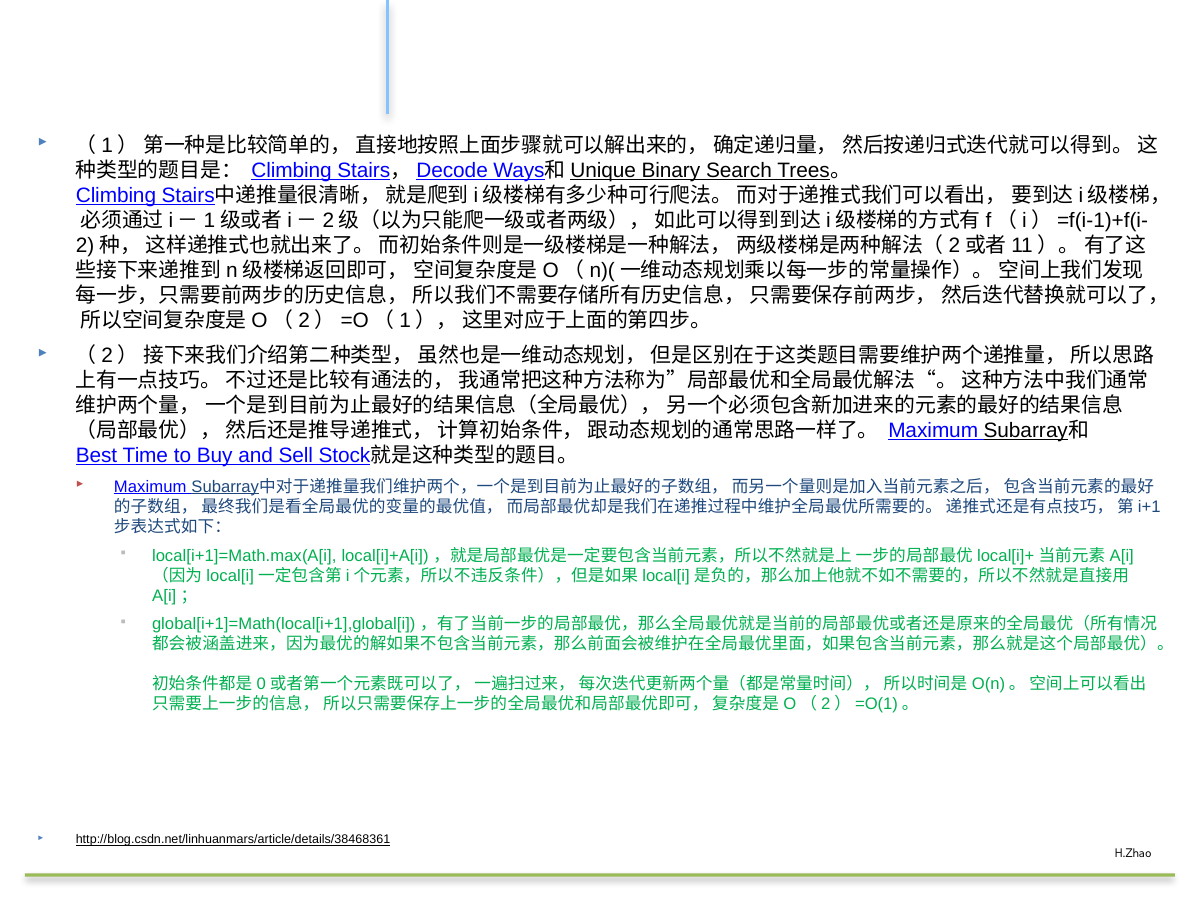

#

（1） 第一种是比较简单的， 直接地按照上面步骤就可以解出来的， 确定递归量， 然后按递归式迭代就可以得到。 这种类型的题目是： Climbing Stairs，Decode Ways和Unique Binary Search Trees。 
Climbing Stairs中递推量很清晰， 就是爬到i级楼梯有多少种可行爬法。 而对于递推式我们可以看出， 要到达i级楼梯， 必须通过i－1级或者i－2级（以为只能爬一级或者两级）， 如此可以得到到达i级楼梯的方式有f（i）=f(i-1)+f(i-2)种， 这样递推式也就出来了。 而初始条件则是一级楼梯是一种解法， 两级楼梯是两种解法（2或者11）。 有了这些接下来递推到n级楼梯返回即可， 空间复杂度是O（n)(一维动态规划乘以每一步的常量操作）。 空间上我们发现每一步，只需要前两步的历史信息， 所以我们不需要存储所有历史信息， 只需要保存前两步， 然后迭代替换就可以了， 所以空间复杂度是O（2）=O（1）， 这里对应于上面的第四步。
（2） 接下来我们介绍第二种类型， 虽然也是一维动态规划， 但是区别在于这类题目需要维护两个递推量， 所以思路上有一点技巧。 不过还是比较有通法的， 我通常把这种方法称为”局部最优和全局最优解法“。 这种方法中我们通常维护两个量， 一个是到目前为止最好的结果信息（全局最优）， 另一个必须包含新加进来的元素的最好的结果信息（局部最优）， 然后还是推导递推式， 计算初始条件， 跟动态规划的通常思路一样了。 Maximum Subarray和Best Time to Buy and Sell Stock就是这种类型的题目。
Maximum Subarray中对于递推量我们维护两个，一个是到目前为止最好的子数组， 而另一个量则是加入当前元素之后， 包含当前元素的最好的子数组， 最终我们是看全局最优的变量的最优值， 而局部最优却是我们在递推过程中维护全局最优所需要的。 递推式还是有点技巧， 第i+1步表达式如下：
local[i+1]=Math.max(A[i], local[i]+A[i])，就是局部最优是一定要包含当前元素，所以不然就是上 一步的局部最优local[i]+当前元素A[i]（因为local[i]一定包含第i个元素，所以不违反条件），但是如果local[i]是负的，那么加上他就不如不需要的，所以不然就是直接用A[i]；
global[i+1]=Math(local[i+1],global[i])，有了当前一步的局部最优，那么全局最优就是当前的局部最优或者还是原来的全局最优（所有情况都会被涵盖进来，因为最优的解如果不包含当前元素，那么前面会被维护在全局最优里面，如果包含当前元素，那么就是这个局部最优）。 
初始条件都是0或者第一个元素既可以了， 一遍扫过来， 每次迭代更新两个量（都是常量时间）， 所以时间是O(n)。 空间上可以看出只需要上一步的信息， 所以只需要保存上一步的全局最优和局部最优即可， 复杂度是O（2）=O(1)。
http://blog.csdn.net/linhuanmars/article/details/38468361